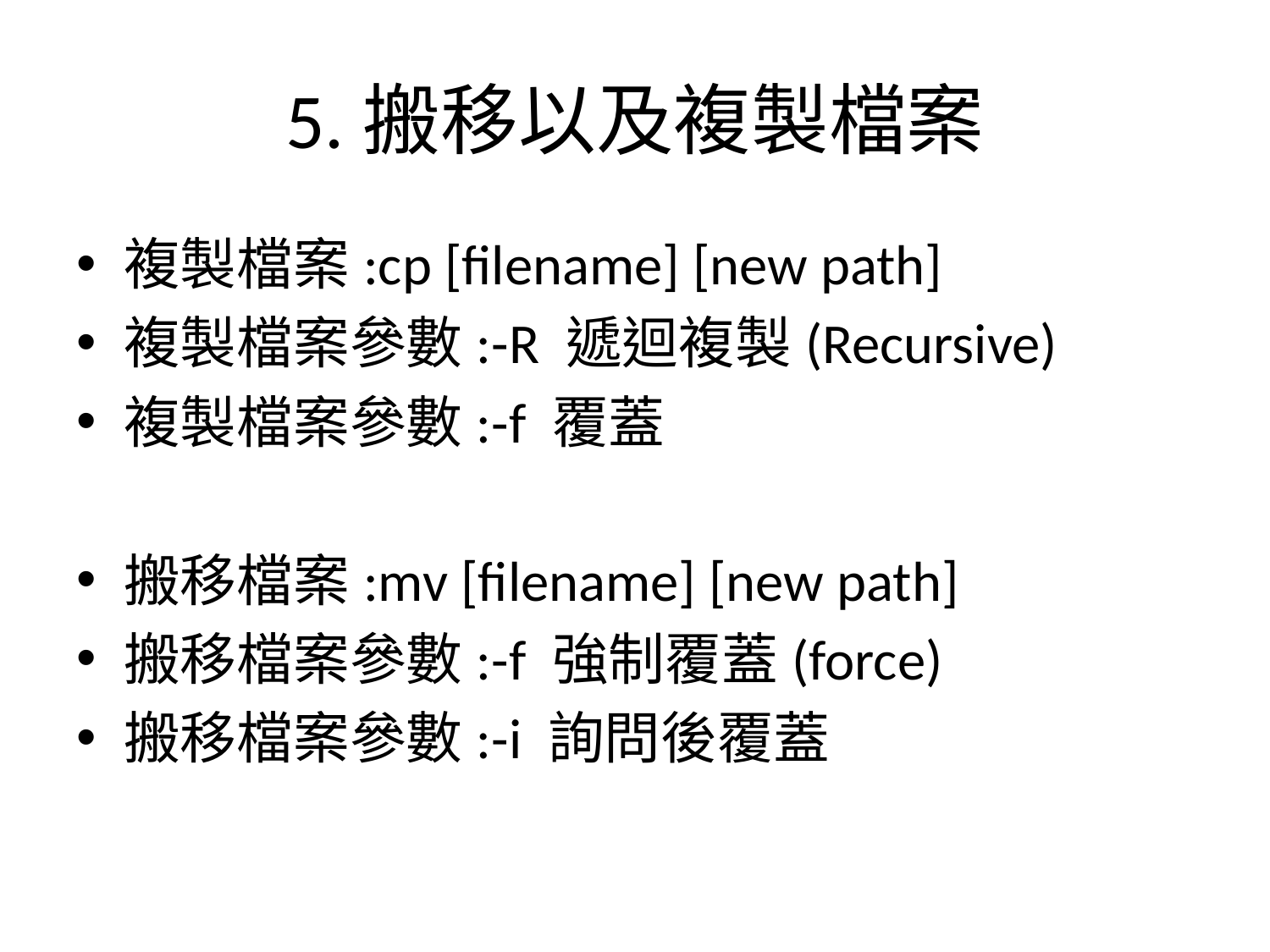

# 5.搬移以及複製檔案
複製檔案:cp [filename] [new path]
複製檔案參數:-R 遞迴複製(Recursive)
複製檔案參數:-f 覆蓋

搬移檔案:mv [filename] [new path]
搬移檔案參數:-f 強制覆蓋(force)
搬移檔案參數:-i 詢問後覆蓋